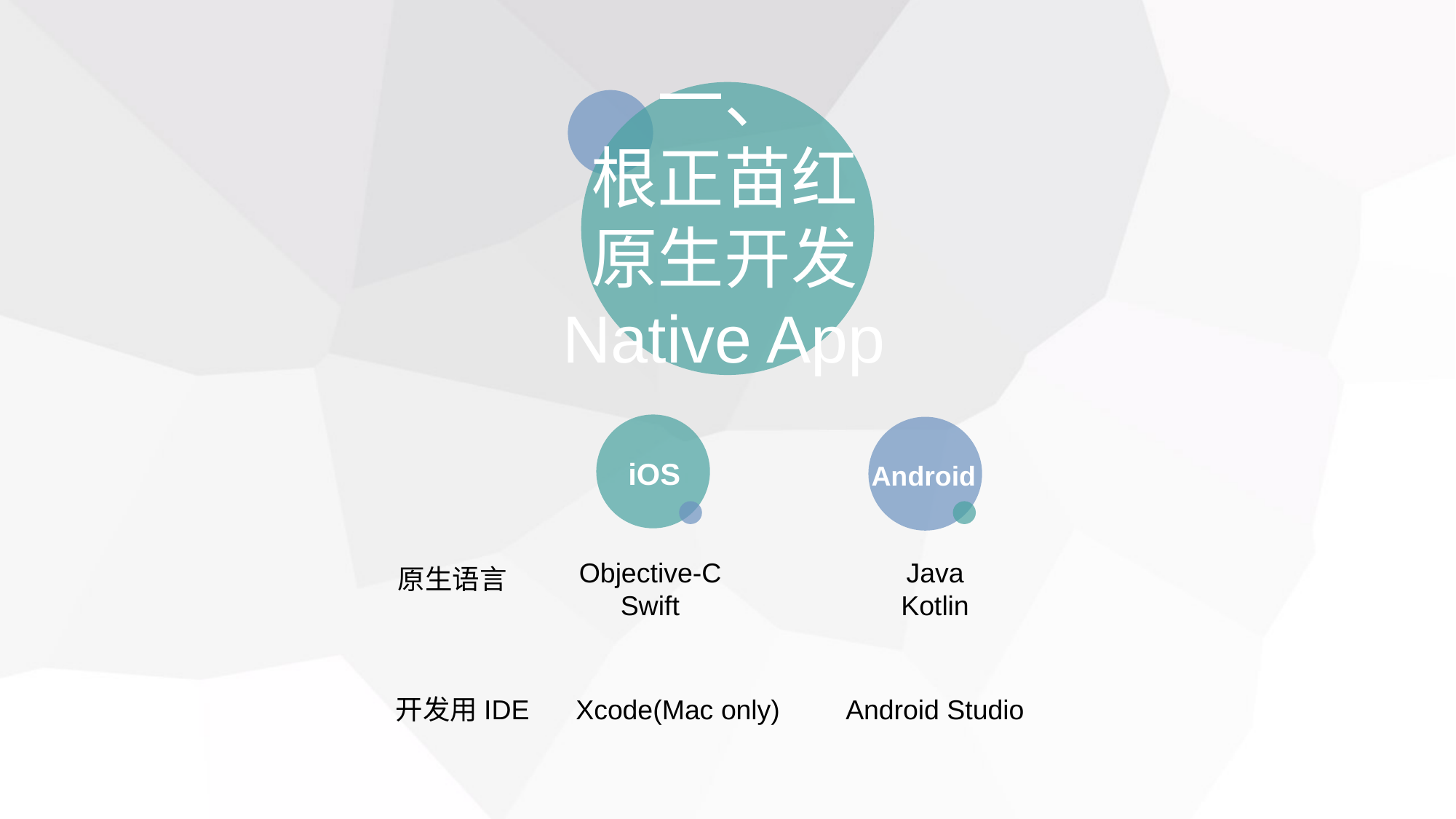

一、
根正苗红
原生开发
Native App

iOS
Android

Objective-C
Swift
Java
Kotlin
原生语言
开发用IDE
Xcode(Mac only)
Android Studio